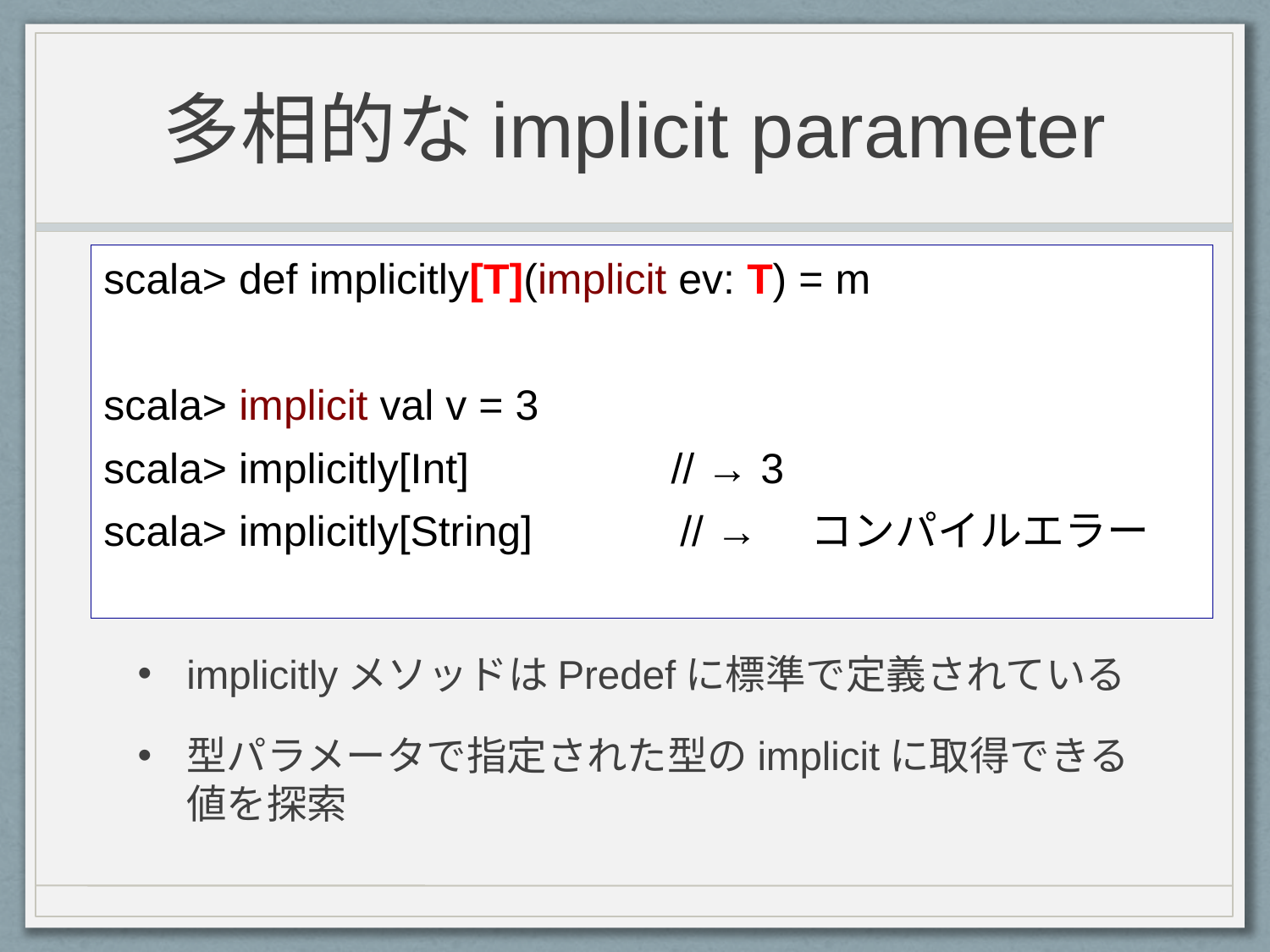

# 多相的なimplicit parameter
scala> def implicitly[T](implicit ev: T) = m

scala> implicit val v = 3
scala> implicitly[Int] 　　　　// → 3
scala> implicitly[String]　　　// →　コンパイルエラー
implicitlyメソッドはPredefに標準で定義されている
型パラメータで指定された型のimplicitに取得できる値を探索